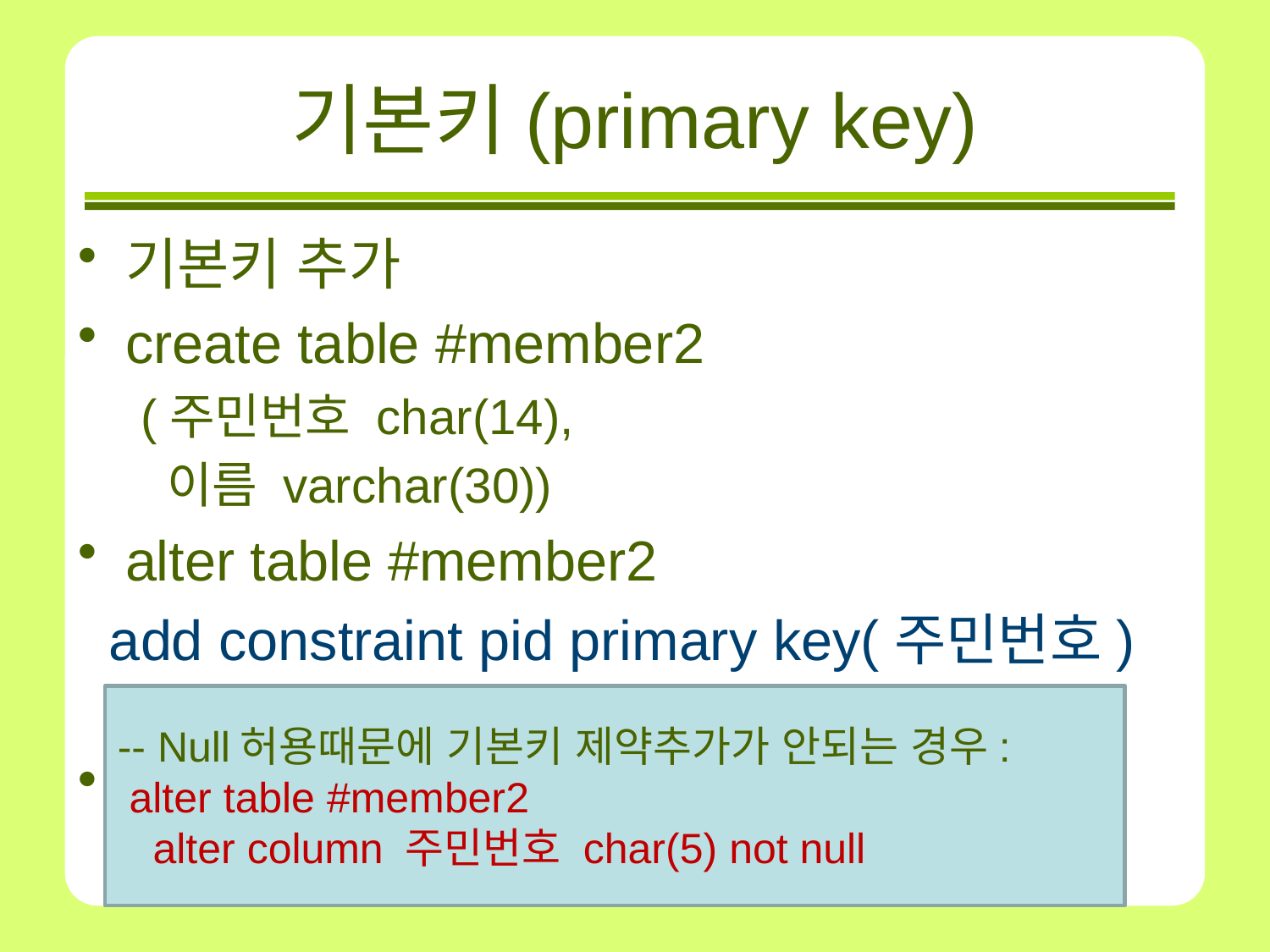

# 기본키(primary key)
기본키 추가
create table #member2
(주민번호 char(14),
 이름 varchar(30))
alter table #member2
  add constraint pid primary key(주민번호)

-- Null허용때문에 기본키 제약추가가 안되는 경우:
 alter table #member2
   alter column 주민번호 char(5) not null